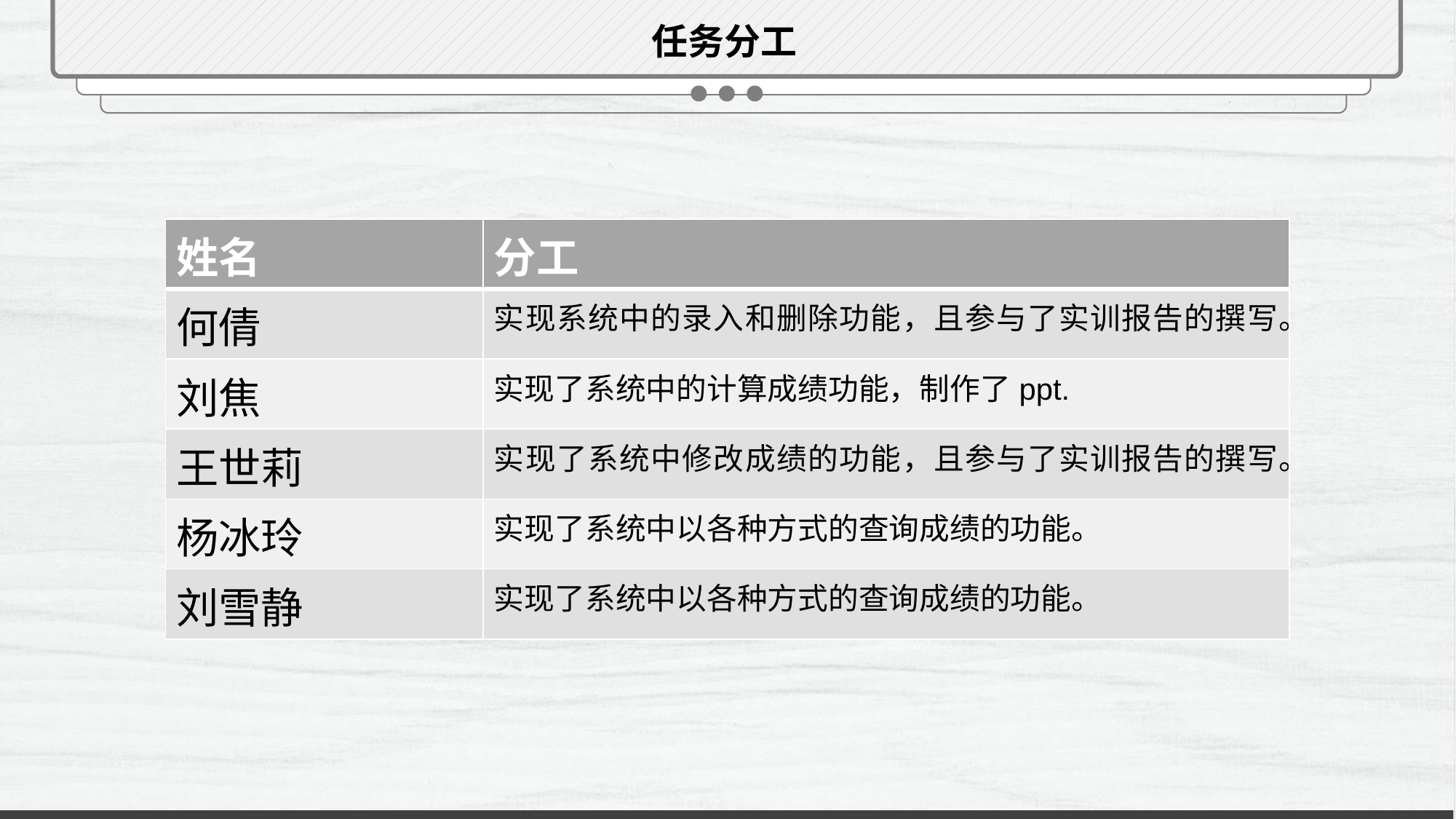

任务分工
| 姓名 | 分工 |
| --- | --- |
| 何倩 | 实现系统中的录入和删除功能，且参与了实训报告的撰写。 |
| 刘焦 | 实现了系统中的计算成绩功能，制作了ppt. |
| 王世莉 | 实现了系统中修改成绩的功能，且参与了实训报告的撰写。 |
| 杨冰玲 | 实现了系统中以各种方式的查询成绩的功能。 |
| 刘雪静 | 实现了系统中以各种方式的查询成绩的功能。 |